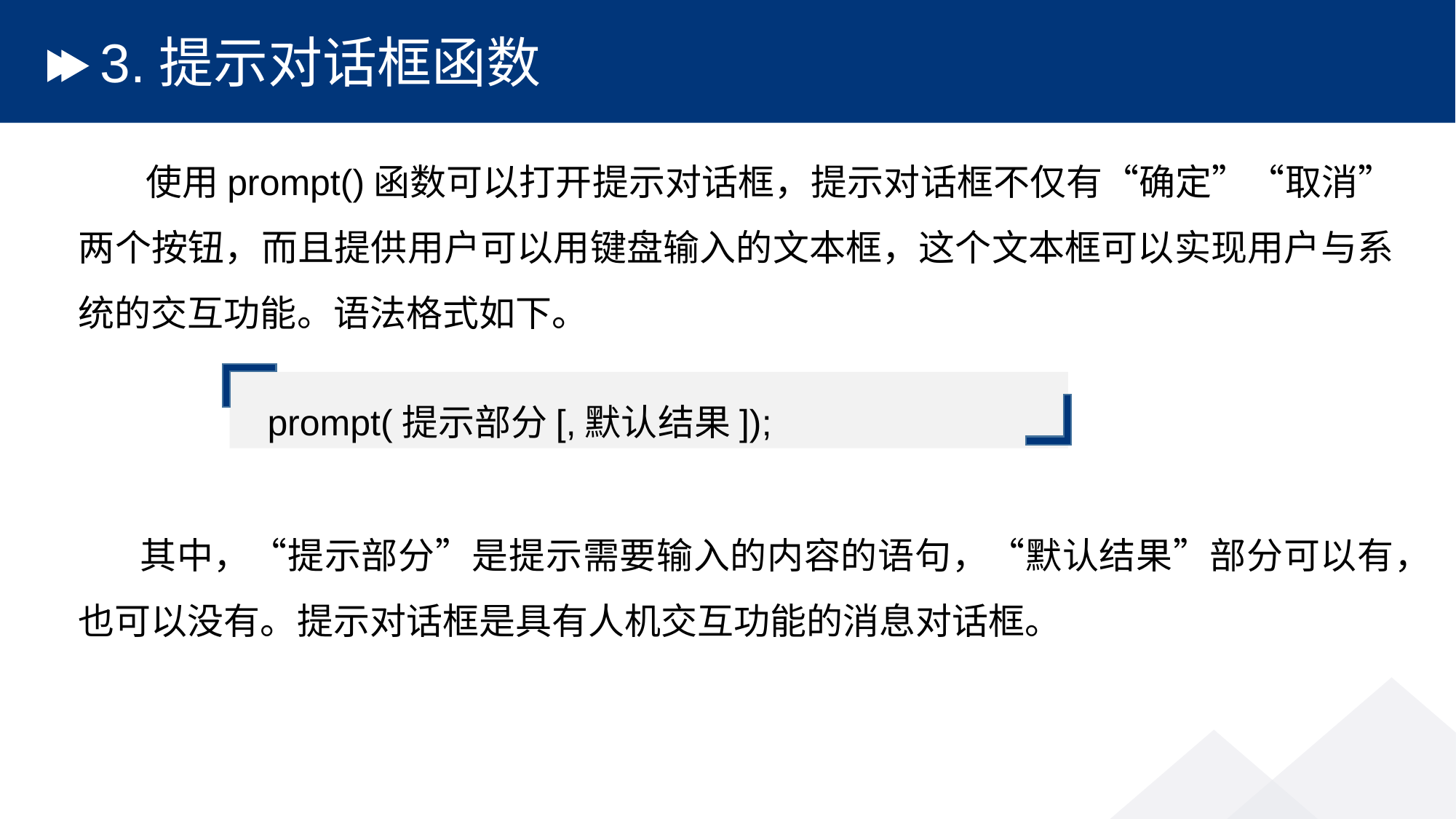

# 3.提示对话框函数
       使用prompt()函数可以打开提示对话框，提示对话框不仅有“确定”“取消”两个按钮，而且提供用户可以用键盘输入的文本框，这个文本框可以实现用户与系统的交互功能。语法格式如下。

      其中，“提示部分”是提示需要输入的内容的语句，“默认结果”部分可以有，也可以没有。提示对话框是具有人机交互功能的消息对话框。

prompt(提示部分[,默认结果]);